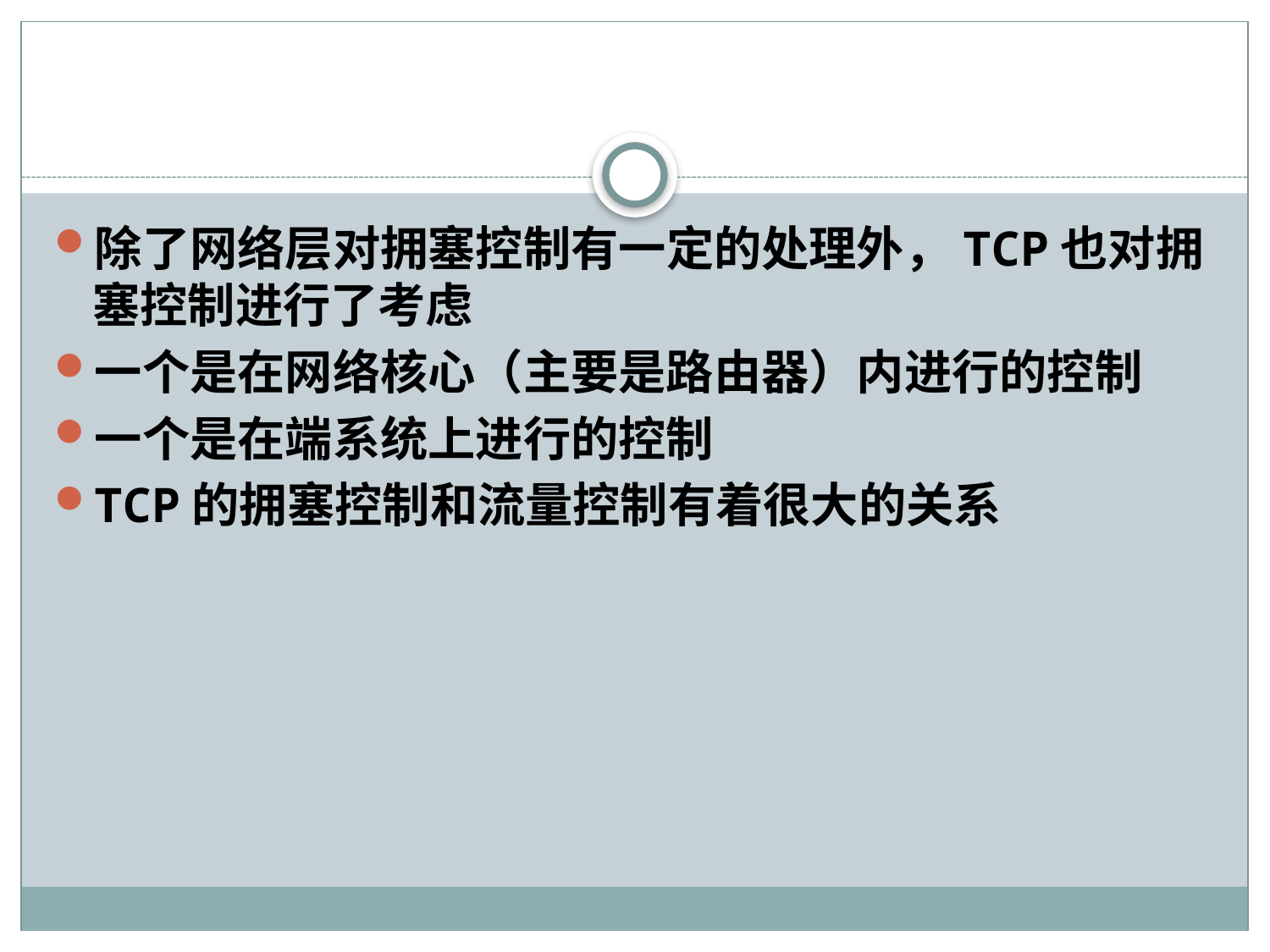

#
除了网络层对拥塞控制有一定的处理外，TCP也对拥塞控制进行了考虑
一个是在网络核心（主要是路由器）内进行的控制
一个是在端系统上进行的控制
TCP的拥塞控制和流量控制有着很大的关系